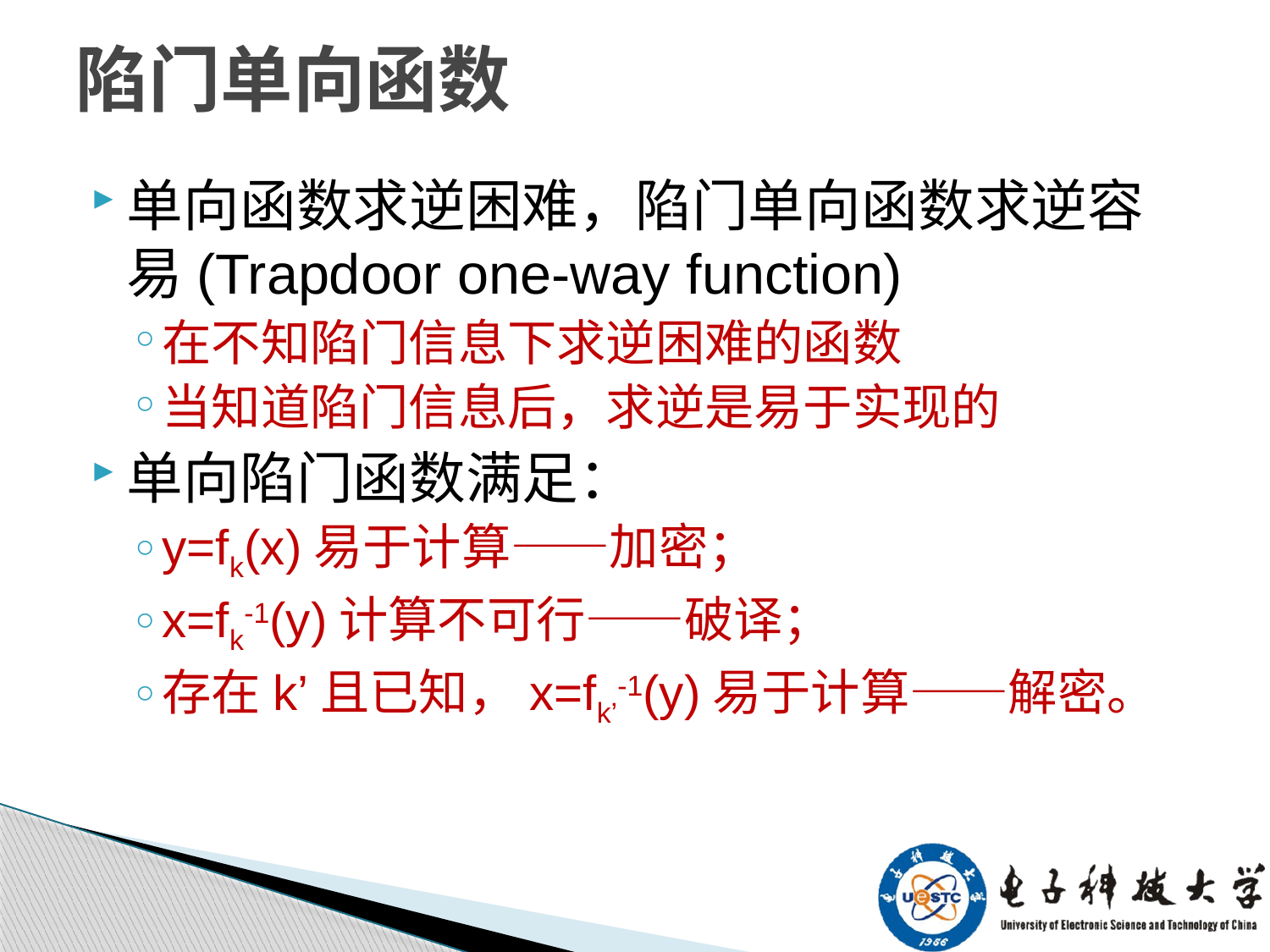

# 陷门单向函数
单向函数求逆困难，陷门单向函数求逆容易(Trapdoor one-way function)
在不知陷门信息下求逆困难的函数
当知道陷门信息后，求逆是易于实现的
单向陷门函数满足：
y=fk(x)易于计算——加密；
x=fk-1(y)计算不可行——破译；
存在k’且已知，x=fk’-1(y)易于计算——解密。